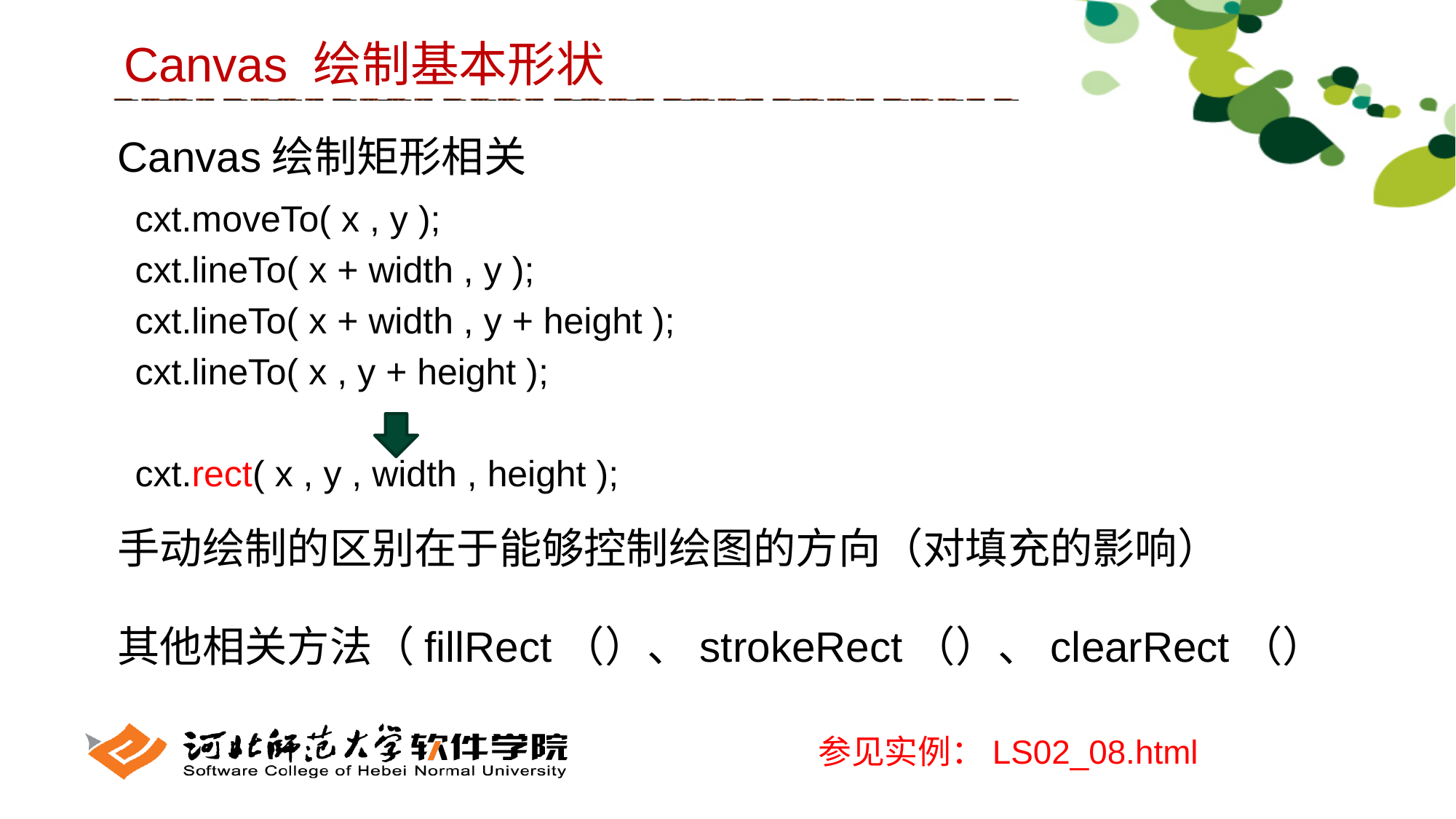

Canvas 绘制基本形状
Canvas绘制矩形相关

手动绘制的区别在于能够控制绘图的方向（对填充的影响）
其他相关方法（fillRect（）、strokeRect（）、clearRect（）
cxt.moveTo( x , y );
cxt.lineTo( x + width , y );
cxt.lineTo( x + width , y + height );
cxt.lineTo( x , y + height );

cxt.rect( x , y , width , height );

参见实例：LS02_08.html